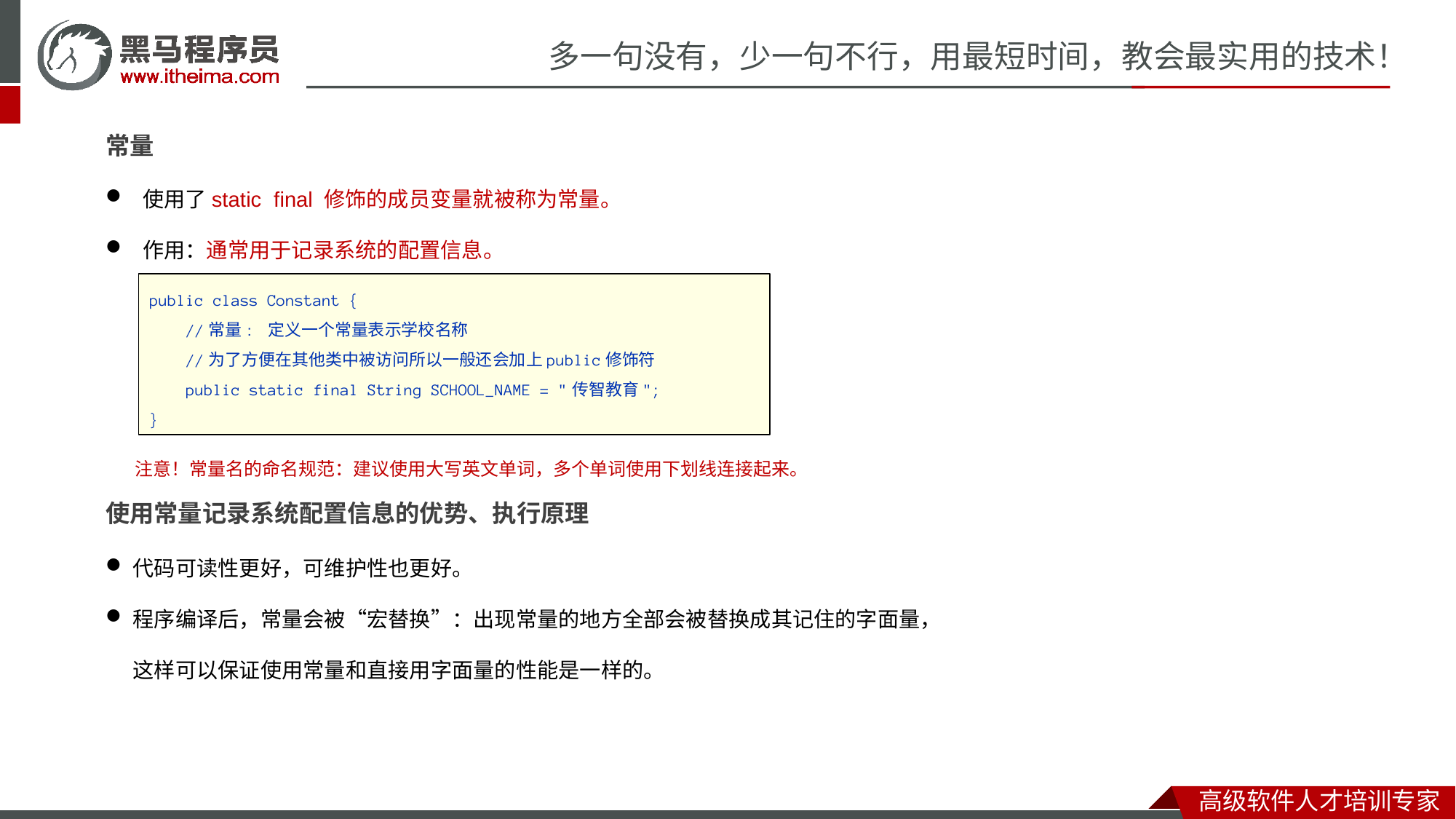

常量
 使用了static  final 修饰的成员变量就被称为常量。
 作用：通常用于记录系统的配置信息。
public class Constant {
    //常量: 定义一个常量表示学校名称
    //为了方便在其他类中被访问所以一般还会加上public修饰符
    public static final String SCHOOL_NAME = "传智教育";
}
注意！常量名的命名规范：建议使用大写英文单词，多个单词使用下划线连接起来。
使用常量记录系统配置信息的优势、执行原理
代码可读性更好，可维护性也更好。
程序编译后，常量会被“宏替换”：出现常量的地方全部会被替换成其记住的字面量，这样可以保证使用常量和直接用字面量的性能是一样的。